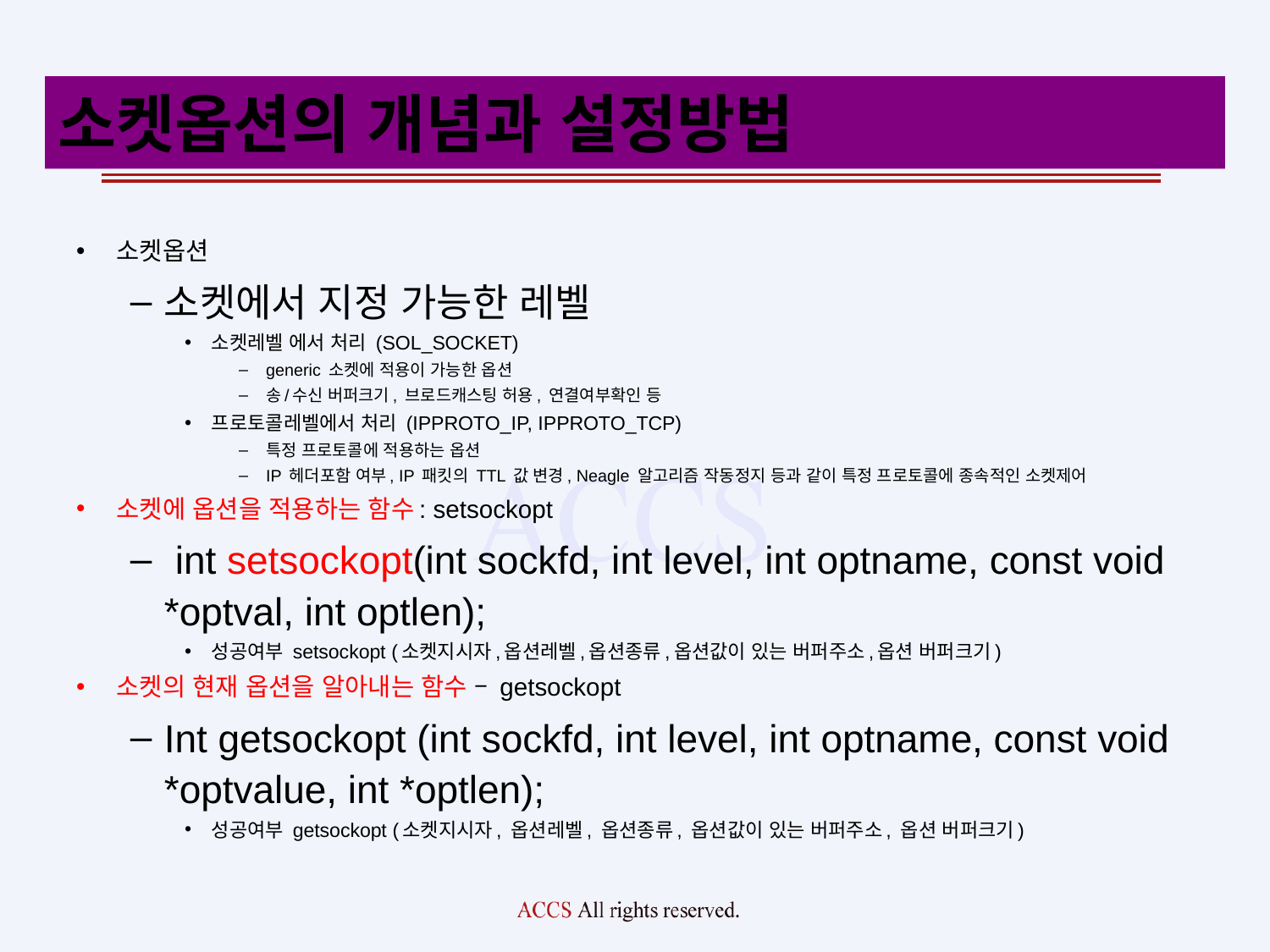

# 소켓옵션의 개념과 설정방법
소켓옵션
소켓에서 지정 가능한 레벨
소켓레벨 에서 처리 (SOL_SOCKET)
generic 소켓에 적용이 가능한 옵션
송/수신 버퍼크기, 브로드캐스팅 허용, 연결여부확인 등
프로토콜레벨에서 처리 (IPPROTO_IP, IPPROTO_TCP)
특정 프로토콜에 적용하는 옵션
IP 헤더포함 여부, IP 패킷의 TTL 값 변경, Neagle 알고리즘 작동정지 등과 같이 특정 프로토콜에 종속적인 소켓제어
소켓에 옵션을 적용하는 함수: setsockopt
 int setsockopt(int sockfd, int level, int optname, const void *optval, int optlen);
성공여부 setsockopt (소켓지시자,옵션레벨,옵션종류,옵션값이 있는 버퍼주소,옵션 버퍼크기)
소켓의 현재 옵션을 알아내는 함수 – getsockopt
Int getsockopt (int sockfd, int level, int optname, const void *optvalue, int *optlen);
성공여부 getsockopt (소켓지시자, 옵션레벨, 옵션종류, 옵션값이 있는 버퍼주소, 옵션 버퍼크기)